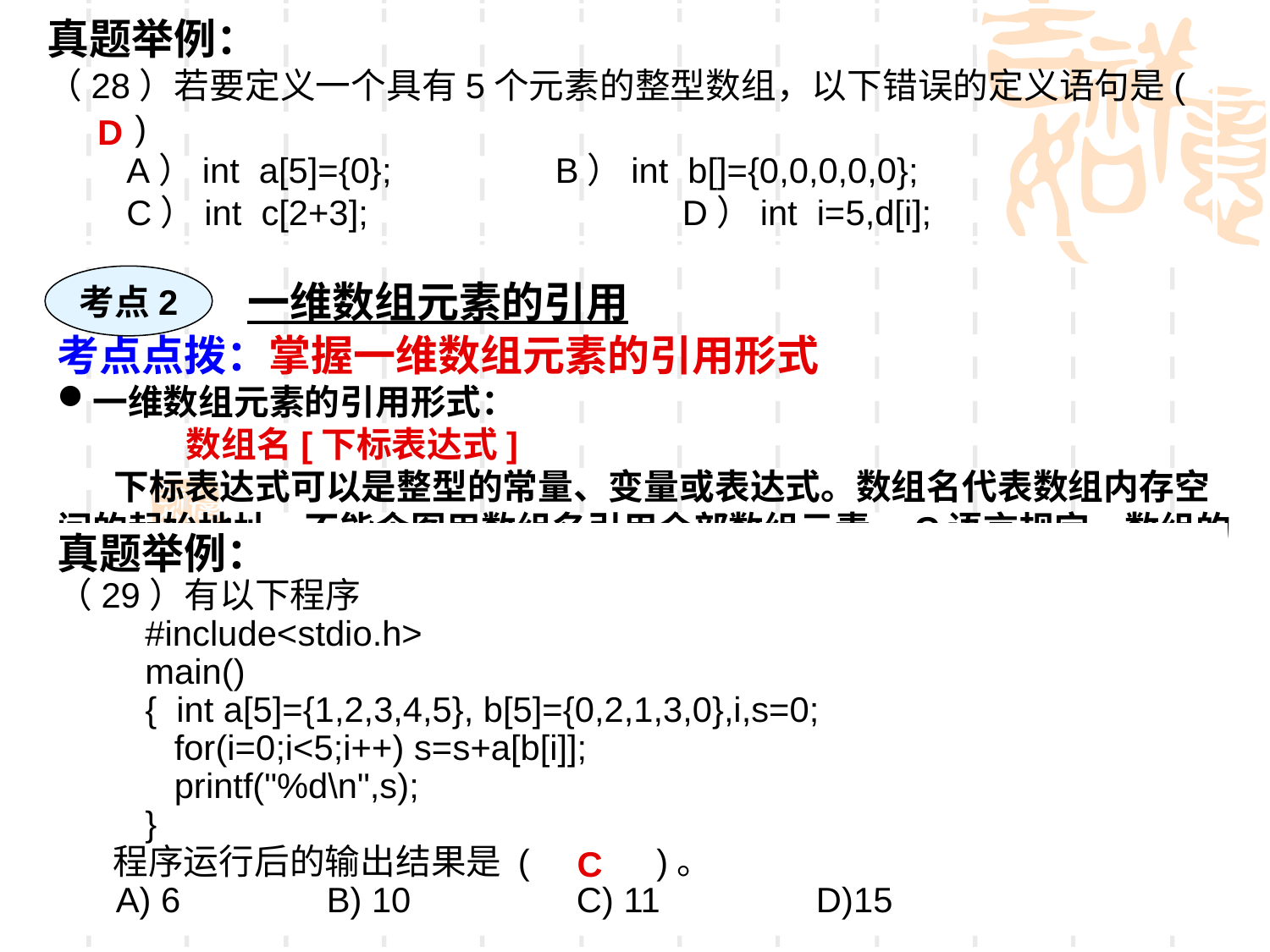

真题举例：
（28）若要定义一个具有5个元素的整型数组，以下错误的定义语句是(           )
　　A）int  a[5]={0};　　	B）int  b[]={0,0,0,0,0};
　　C）int  c[2+3];　　		D）int  i=5,d[i];
D
考点2
一维数组元素的引用
考点点拨：掌握一维数组元素的引用形式
一维数组元素的引用形式：
               数组名[下标表达式]
      下标表达式可以是整型的常量、变量或表达式。数组名代表数组内存空间的起始地址，不能企图用数组名引用全部数组元素。C语言规定，数组的下标从0开始，因其下标的有效范围为0 ~ 长度-1。C系统不会对数组的下标进行越界检查。在程序中一般用单重for循环控制元素下标引用所有元素。
真题举例：
（29）有以下程序
         #include<stdio.h>
         main()
         {  int a[5]={1,2,3,4,5}, b[5]={0,2,1,3,0},i,s=0;
            for(i=0;i<5;i++) s=s+a[b[i]];
            printf("%d\n",s);
         }
      程序运行后的输出结果是 (             )。
      A) 6               B) 10                 C) 11                D)15
C